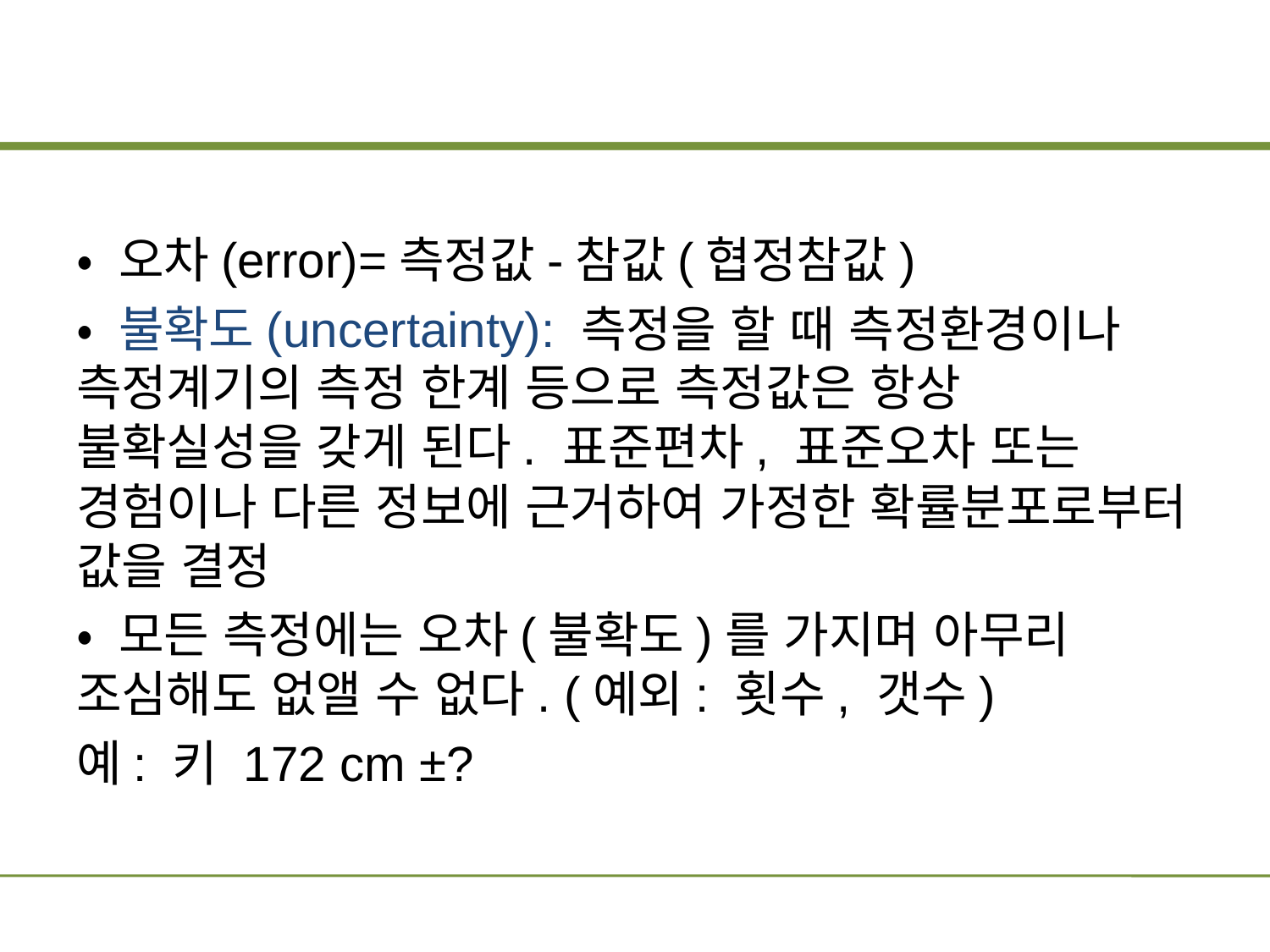

#
• 오차(error)=측정값-참값(협정참값)
• 불확도(uncertainty): 측정을 할 때 측정환경이나 측정계기의 측정 한계 등으로 측정값은 항상 불확실성을 갖게 된다. 표준편차, 표준오차 또는 경험이나 다른 정보에 근거하여 가정한 확률분포로부터 값을 결정
• 모든 측정에는 오차(불확도)를 가지며 아무리 조심해도 없앨 수 없다. (예외: 횟수, 갯수)
예: 키 172 cm ±?